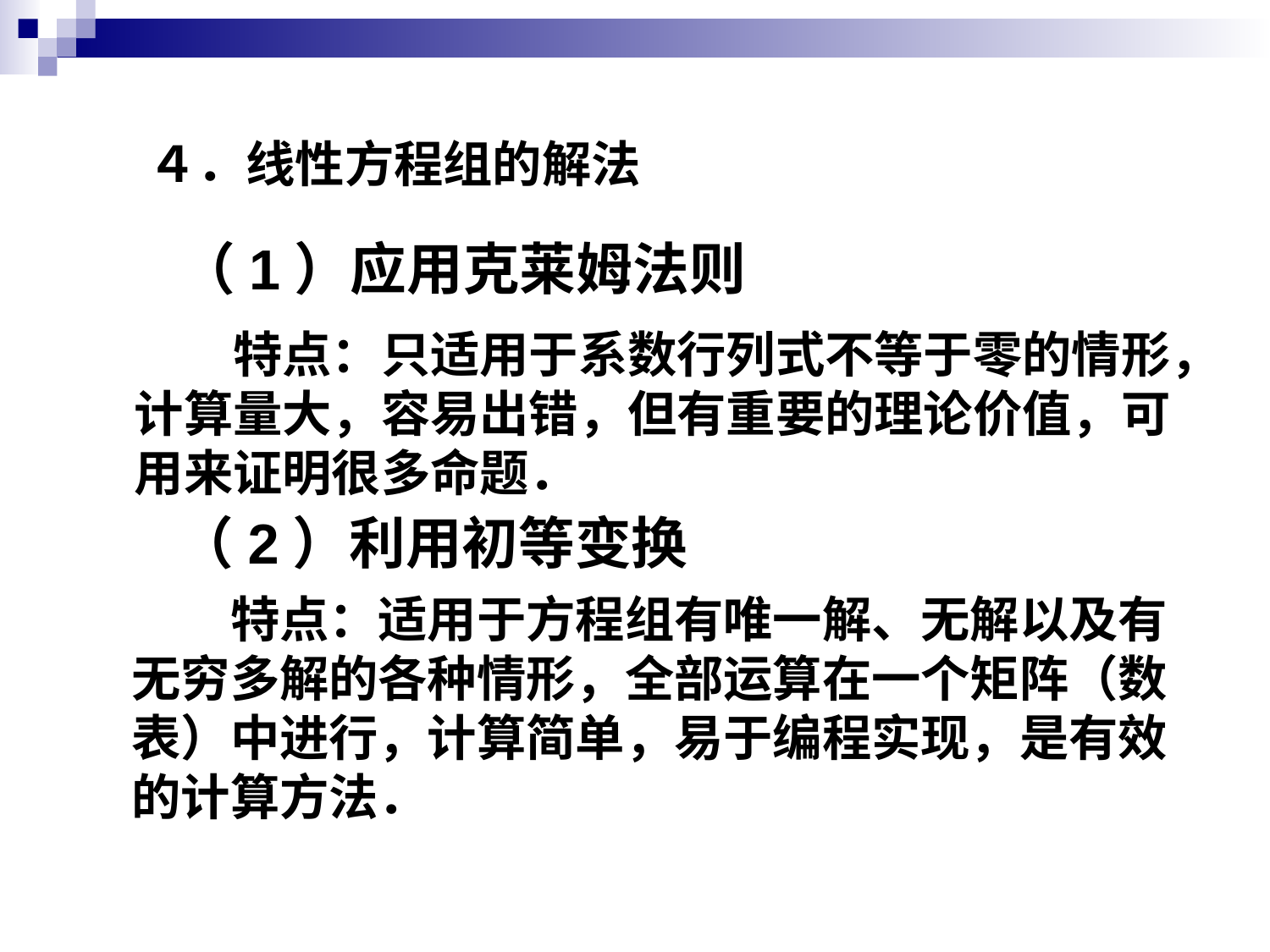

４．线性方程组的解法
（1）应用克莱姆法则
　　特点：只适用于系数行列式不等于零的情形，
计算量大，容易出错，但有重要的理论价值，可
用来证明很多命题．
（2）利用初等变换
　　特点：适用于方程组有唯一解、无解以及有
无穷多解的各种情形，全部运算在一个矩阵（数
表）中进行，计算简单，易于编程实现，是有效
的计算方法．